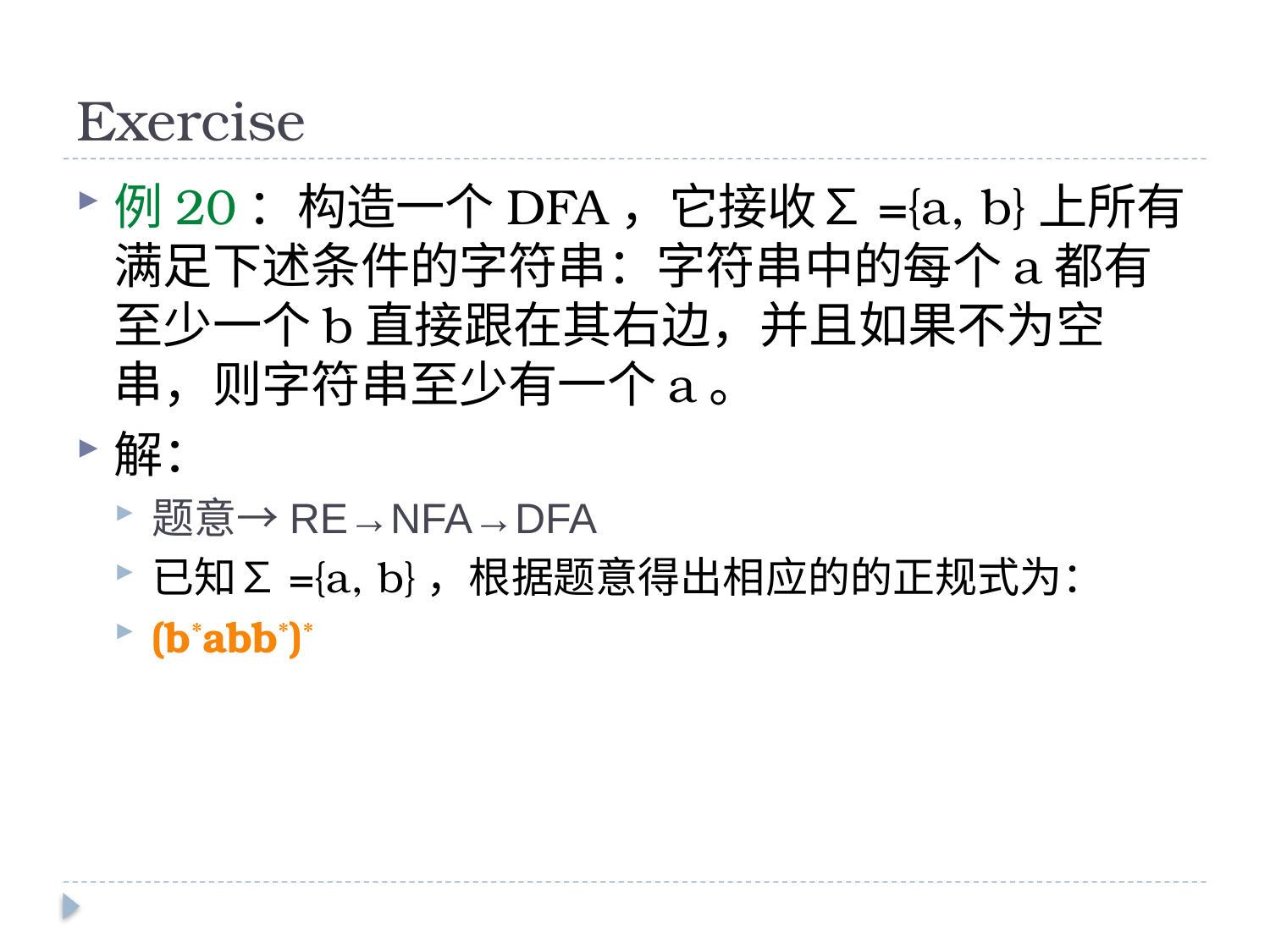

# Exercise
例20：构造一个DFA，它接收∑={a, b}上所有满足下述条件的字符串：字符串中的每个a都有至少一个b直接跟在其右边，并且如果不为空串，则字符串至少有一个a。
解：
题意→RE→NFA→DFA
已知∑={a, b}，根据题意得出相应的的正规式为：
(b*abb*)*